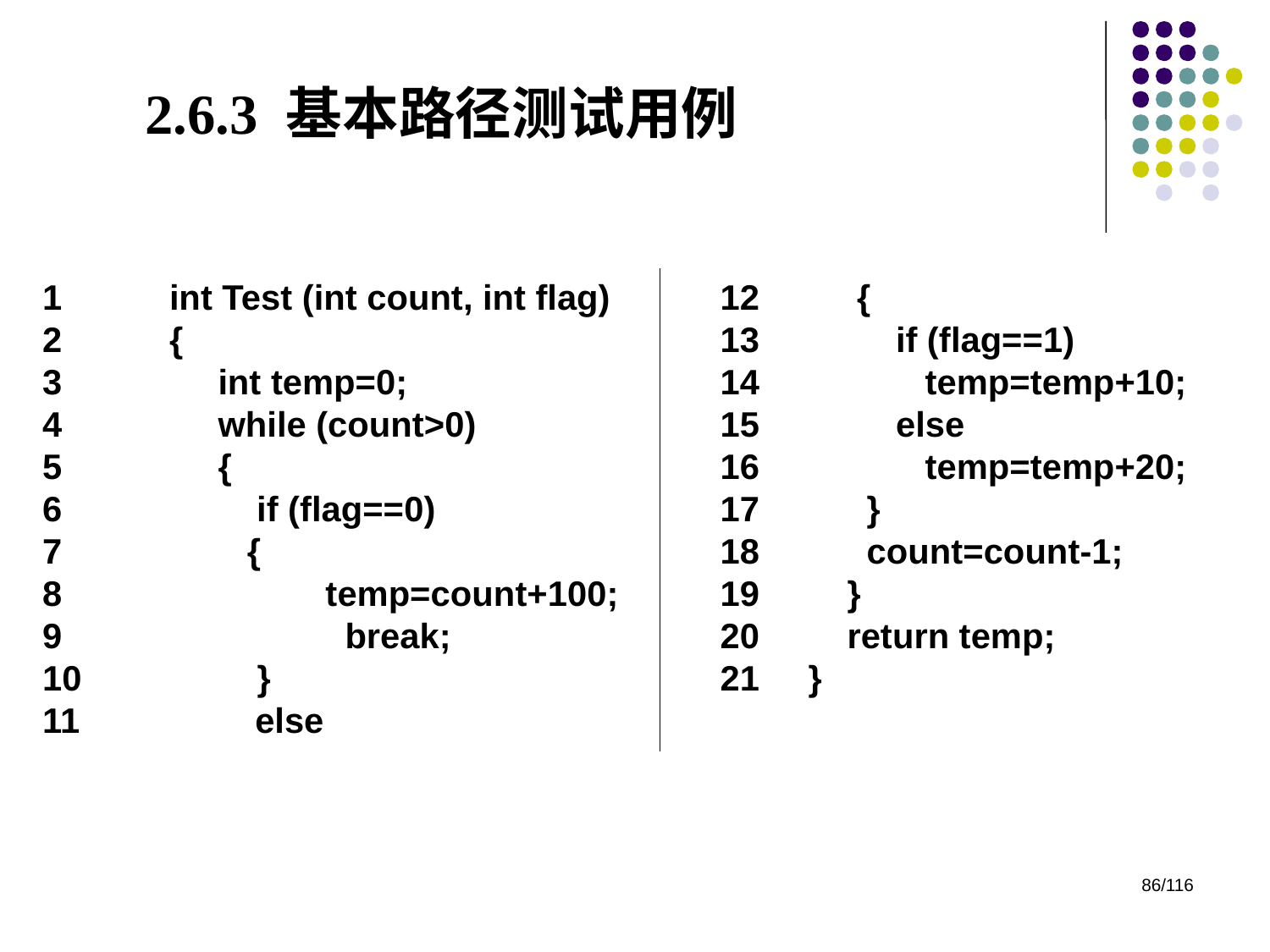

2.6.3 基本路径测试用例
1	int Test (int count, int flag)
2	{
3	     int temp=0;
4	     while (count>0)
5	     {
6                    if (flag==0)
7	        {
8		   temp=count+100;
9		     break;
10	         }
11                  else

12          {
13	     if (flag==1)
14	        temp=temp+10;
15	     else
16	        temp=temp+20;
17	  }
18	  count=count-1;
19	}
20	return temp;
21     }

86/116